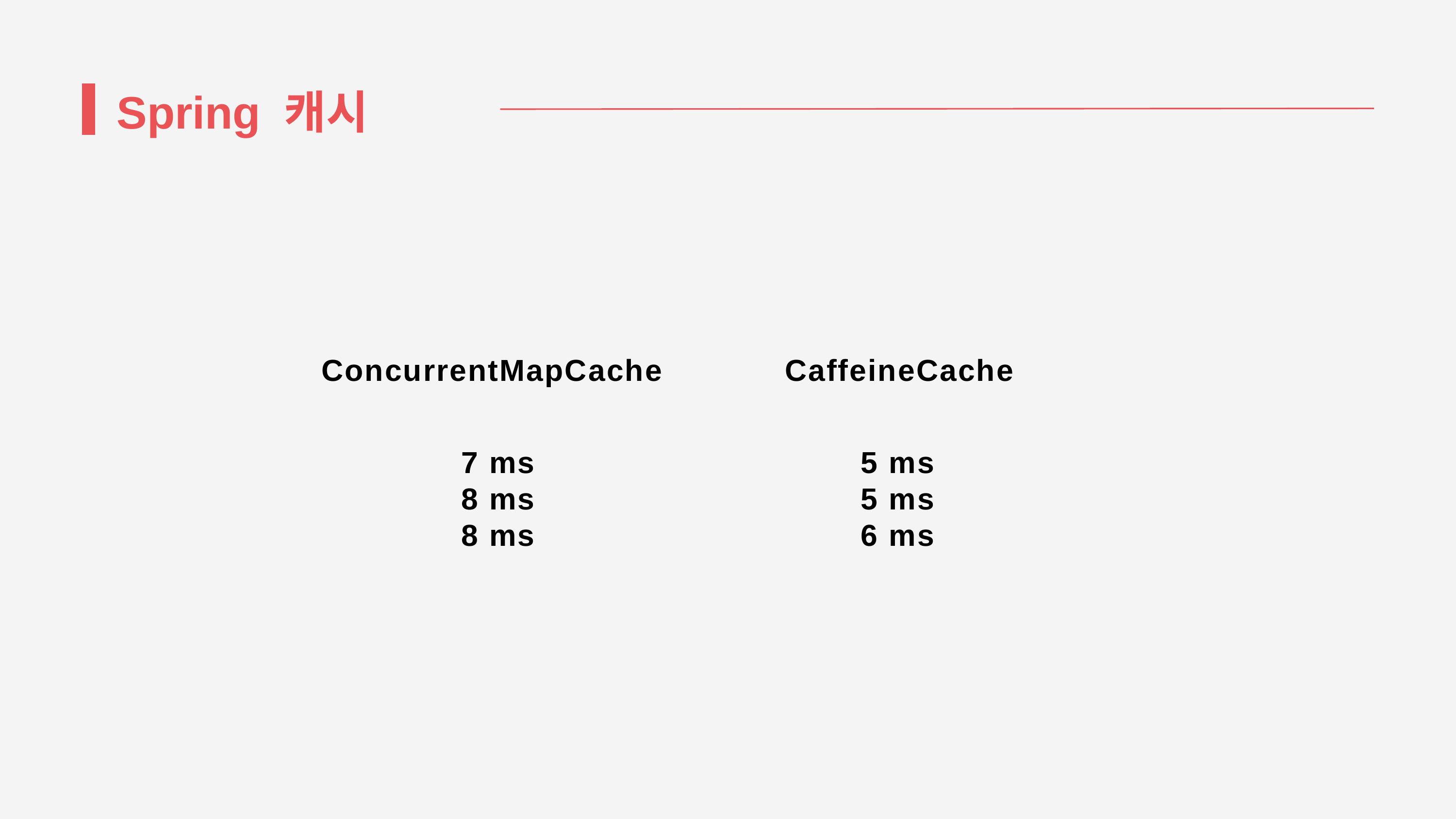

Spring 캐시

ConcurrentMapCache
CaffeineCache
7 ms
8 ms
8 ms
5 ms
5 ms
6 ms